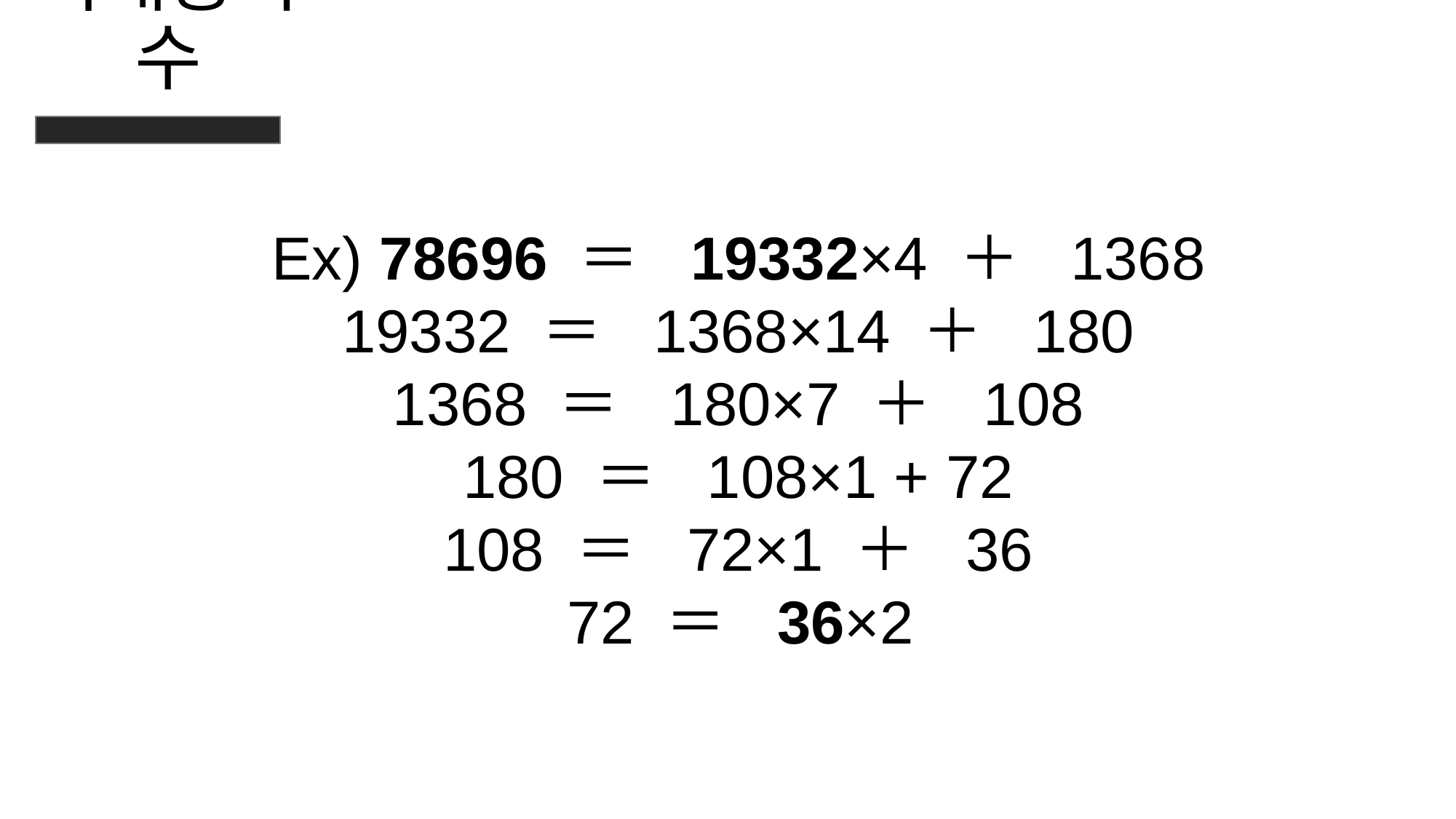

최대공약수

Ex) 78696 ＝ 19332×4 ＋ 1368
19332 ＝ 1368×14 ＋ 180
1368 ＝ 180×7 ＋ 108
180 ＝ 108×1 + 72
108 ＝ 72×1 ＋ 36
72 ＝ 36×2